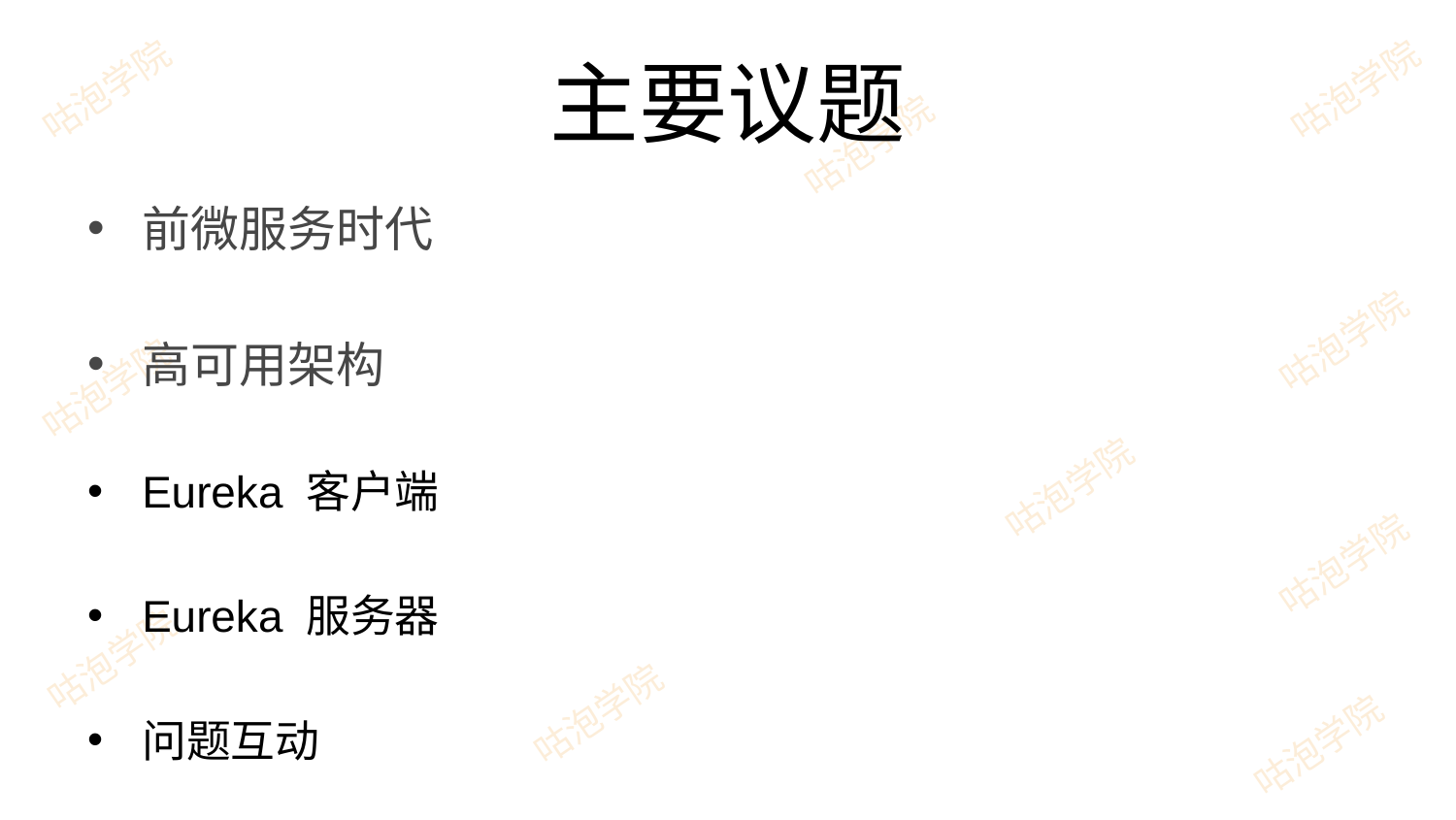

# 主要议题
前微服务时代

高可用架构

Eureka 客户端

Eureka 服务器

问题互动